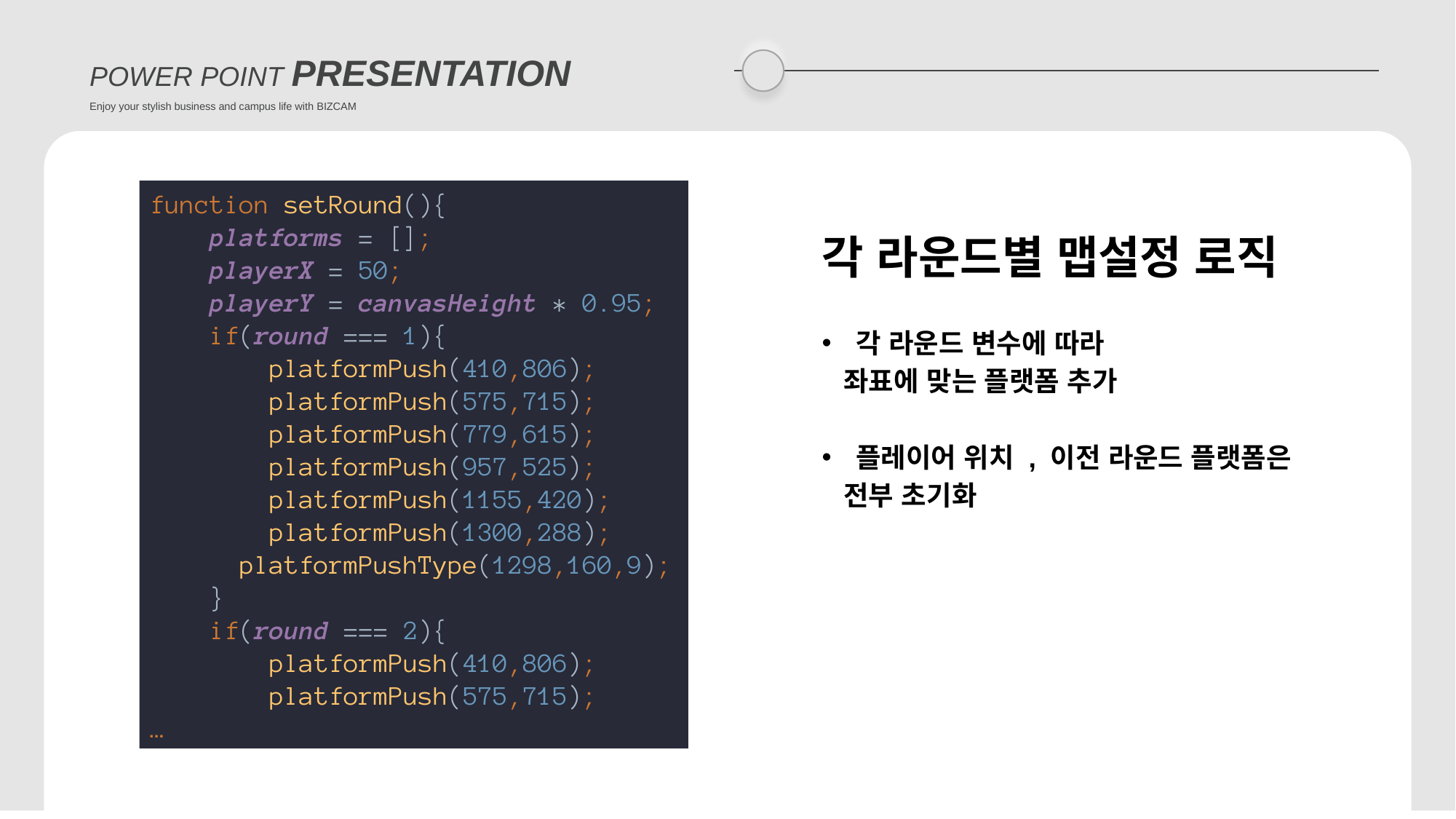

POWER POINT PRESENTATION
Enjoy your stylish business and campus life with BIZCAM

function setRound(){
    platforms = [];
    playerX = 50;
    playerY = canvasHeight * 0.95;
    if(round === 1){
        platformPush(410,806);
        platformPush(575,715);
        platformPush(779,615);
        platformPush(957,525);
        platformPush(1155,420);
        platformPush(1300,288);
      platformPushType(1298,160,9);
    }
    if(round === 2){
        platformPush(410,806);
        platformPush(575,715);
…
각 라운드별 맵설정 로직

각 라운드 변수에 따라
  좌표에 맞는 플랫폼 추가

플레이어 위치 , 이전 라운드 플랫폼은
  전부 초기화